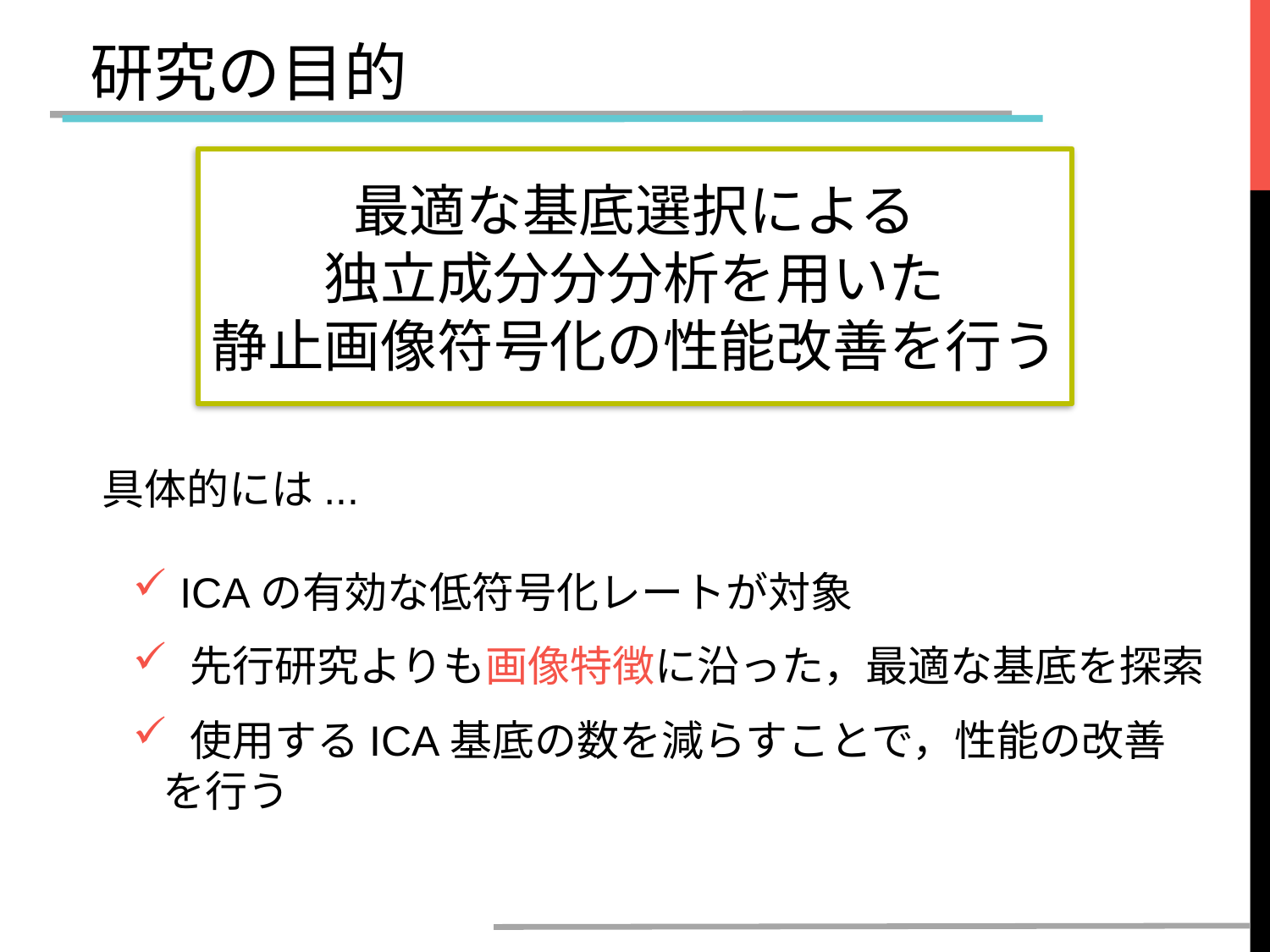

12
# 研究の目的
最適な基底選択による
独立成分分分析を用いた
静止画像符号化の性能改善を行う
具体的には...
 ICAの有効な低符号化レートが対象

 先行研究よりも画像特徴に沿った，最適な基底を探索

 使用するICA基底の数を減らすことで，性能の改善を行う